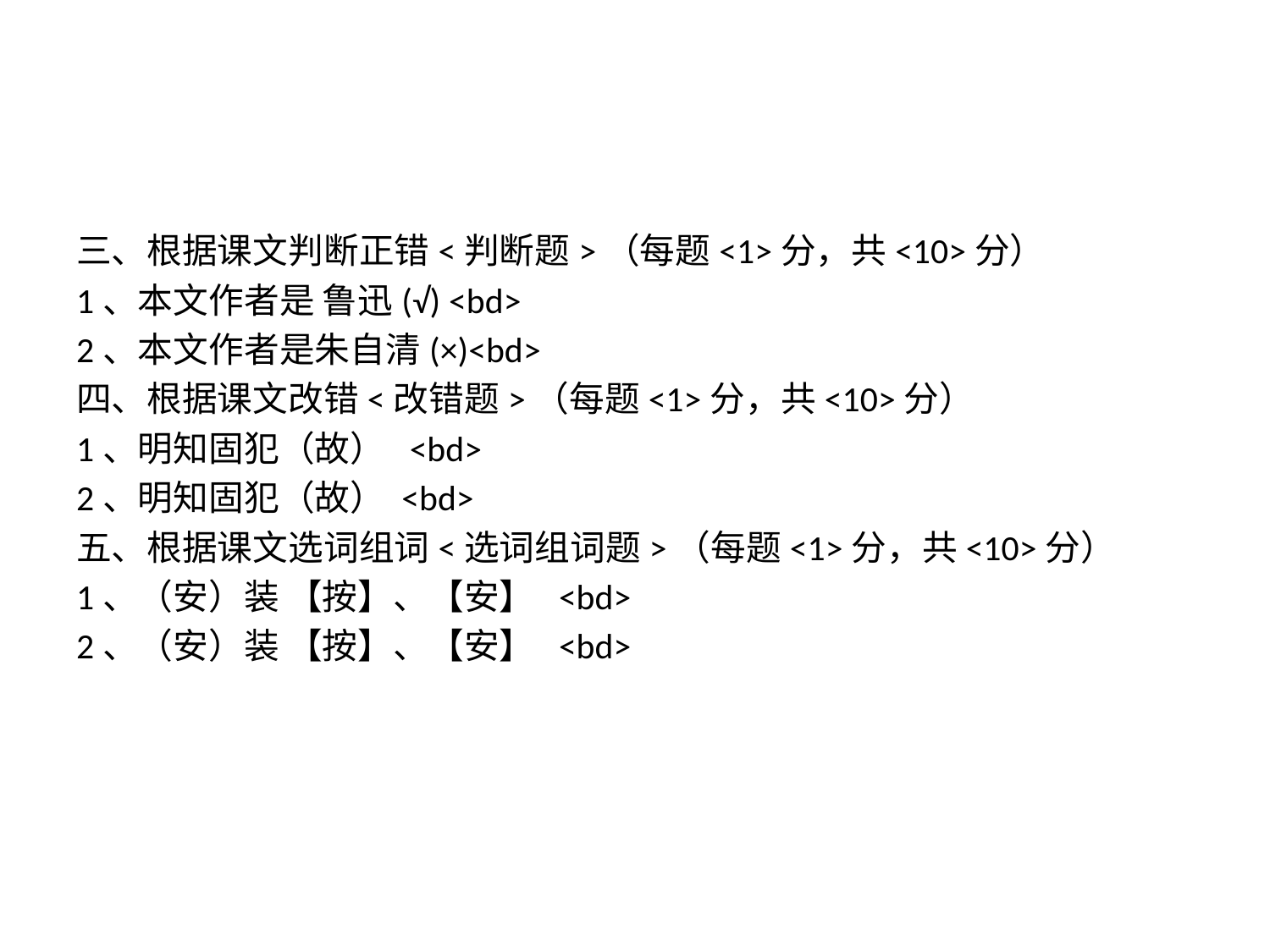

三、根据课文判断正错<判断题>（每题<1>分，共<10>分）
1、本文作者是 鲁迅(√) <bd>
2、本文作者是朱自清(×)<bd>
四、根据课文改错<改错题>（每题<1>分，共<10>分）
1、明知固犯（故）  <bd>
2、明知固犯（故） <bd>
五、根据课文选词组词<选词组词题>（每题<1>分，共<10>分）
1、（安）装 【按】、【安】  <bd>
2、（安）装 【按】、【安】  <bd>